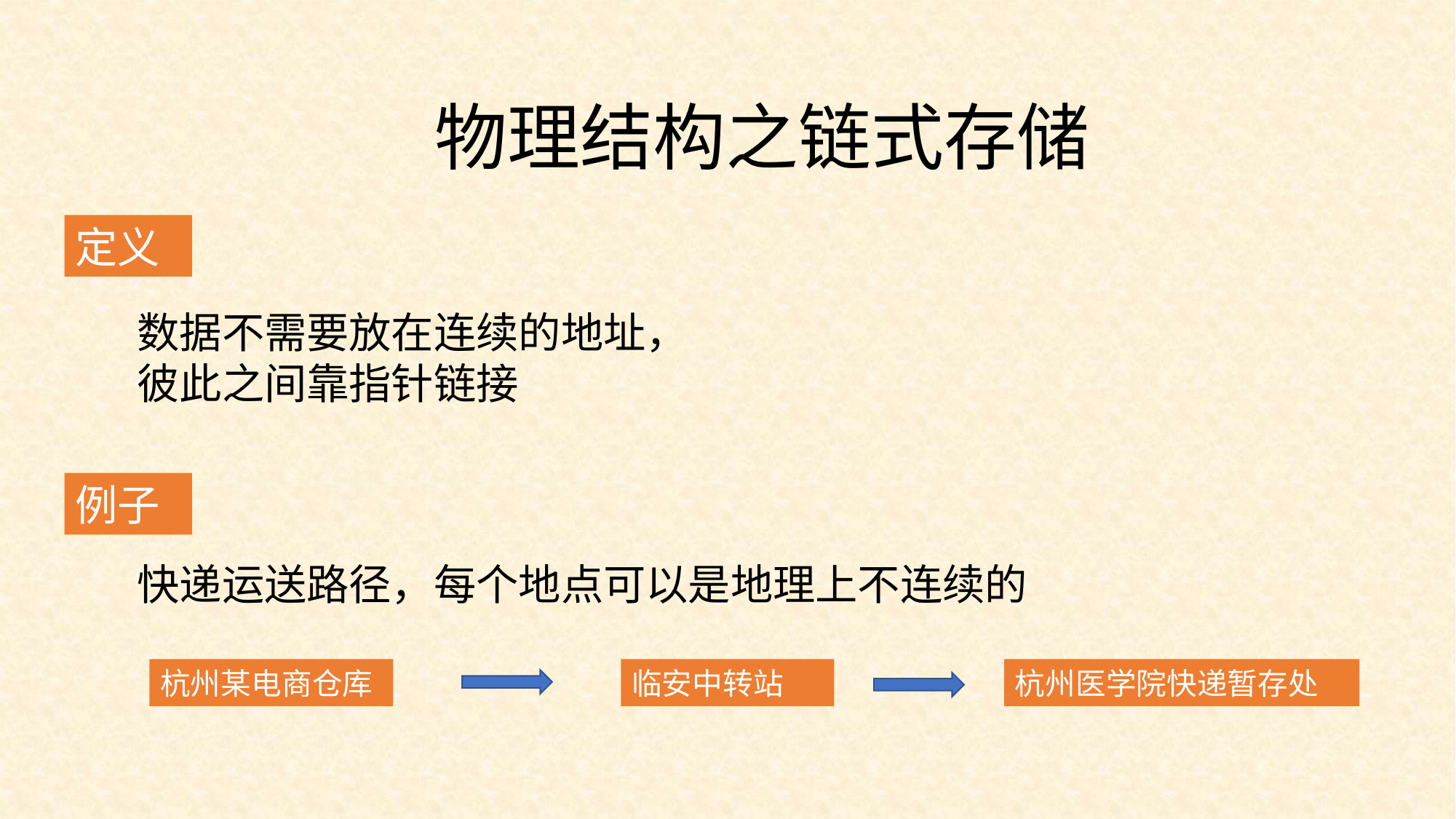

物理结构之链式存储
定义
数据不需要放在连续的地址，彼此之间靠指针链接
例子
快递运送路径，每个地点可以是地理上不连续的
杭州某电商仓库
临安中转站
杭州医学院快递暂存处